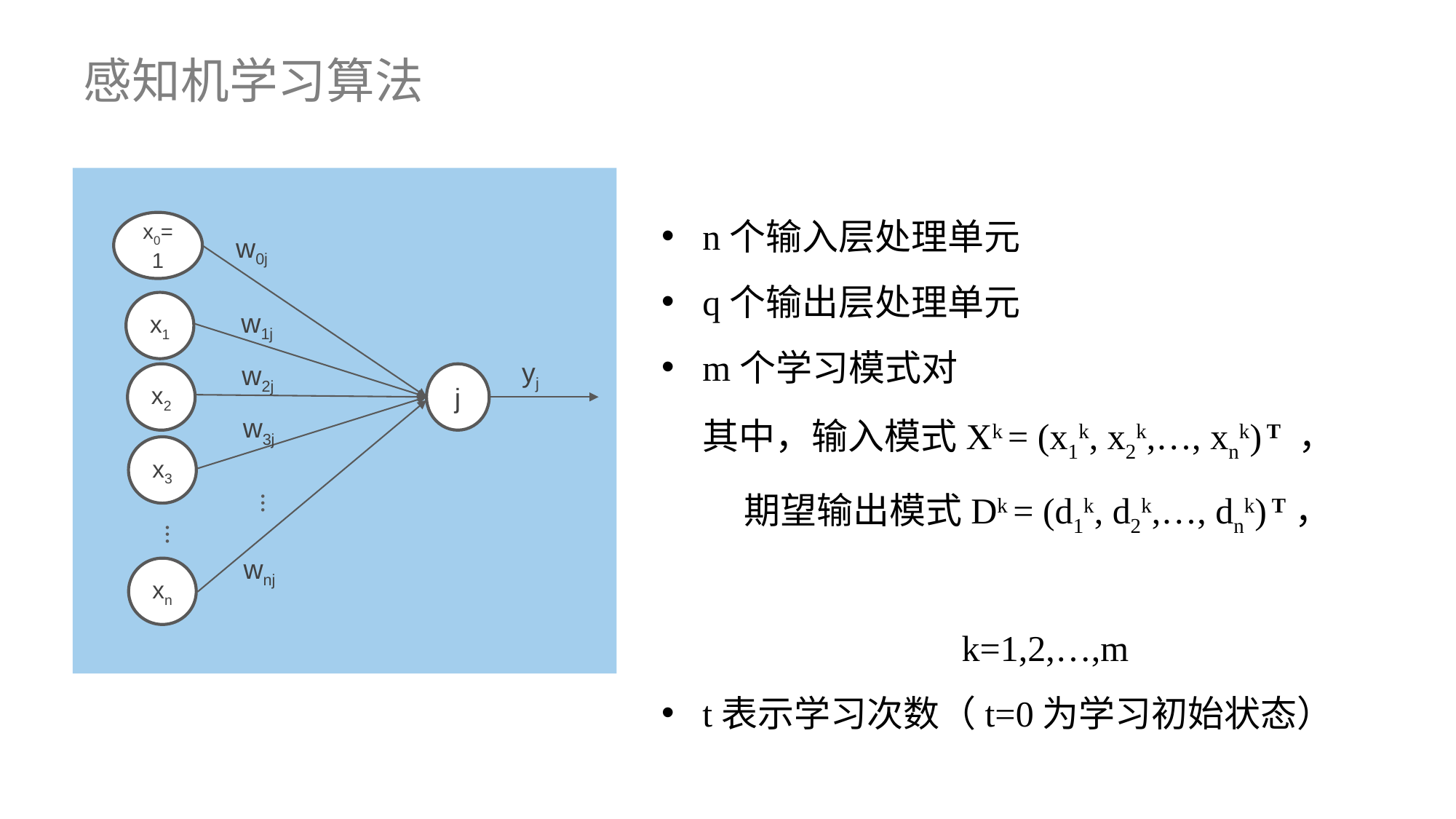

# 感知机学习算法

n个输入层处理单元
q个输出层处理单元
m个学习模式对
	其中，输入模式Xk = (x1k, x2k,…, xnk) T ，
         期望输出模式Dk = (d1k, d2k,…, dnk) T，
                                 k=1,2,…,m
t表示学习次数（t=0为学习初始状态）
x0=1
w0j
x1
w1j

yj
w2j
x2
j
w3j
x3

…
…
wnj
xn